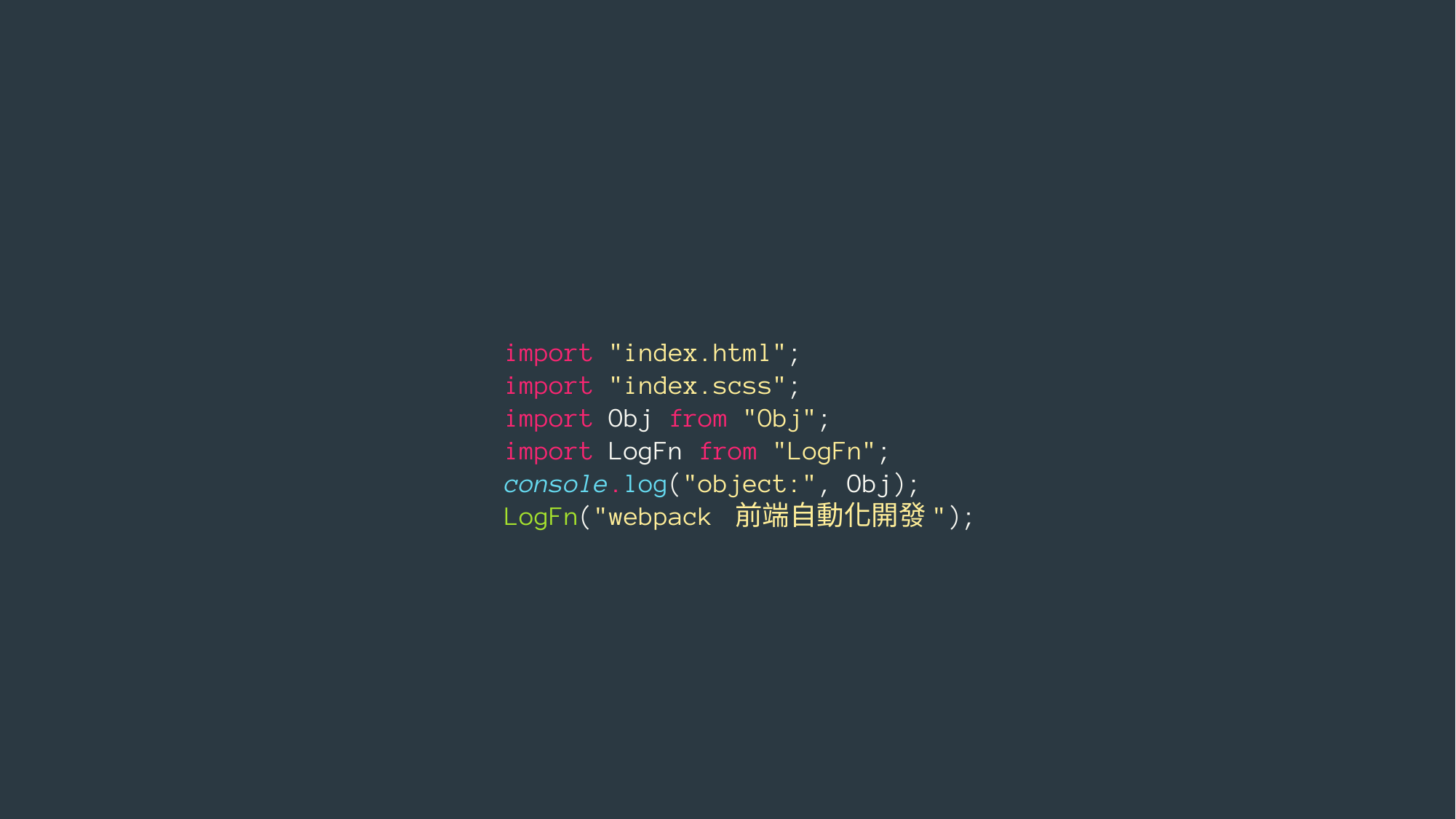

import "index.html";
import "index.scss";
import Obj from "Obj";
import LogFn from "LogFn";
console.log("object:", Obj);
LogFn("webpack 前端自動化開發");